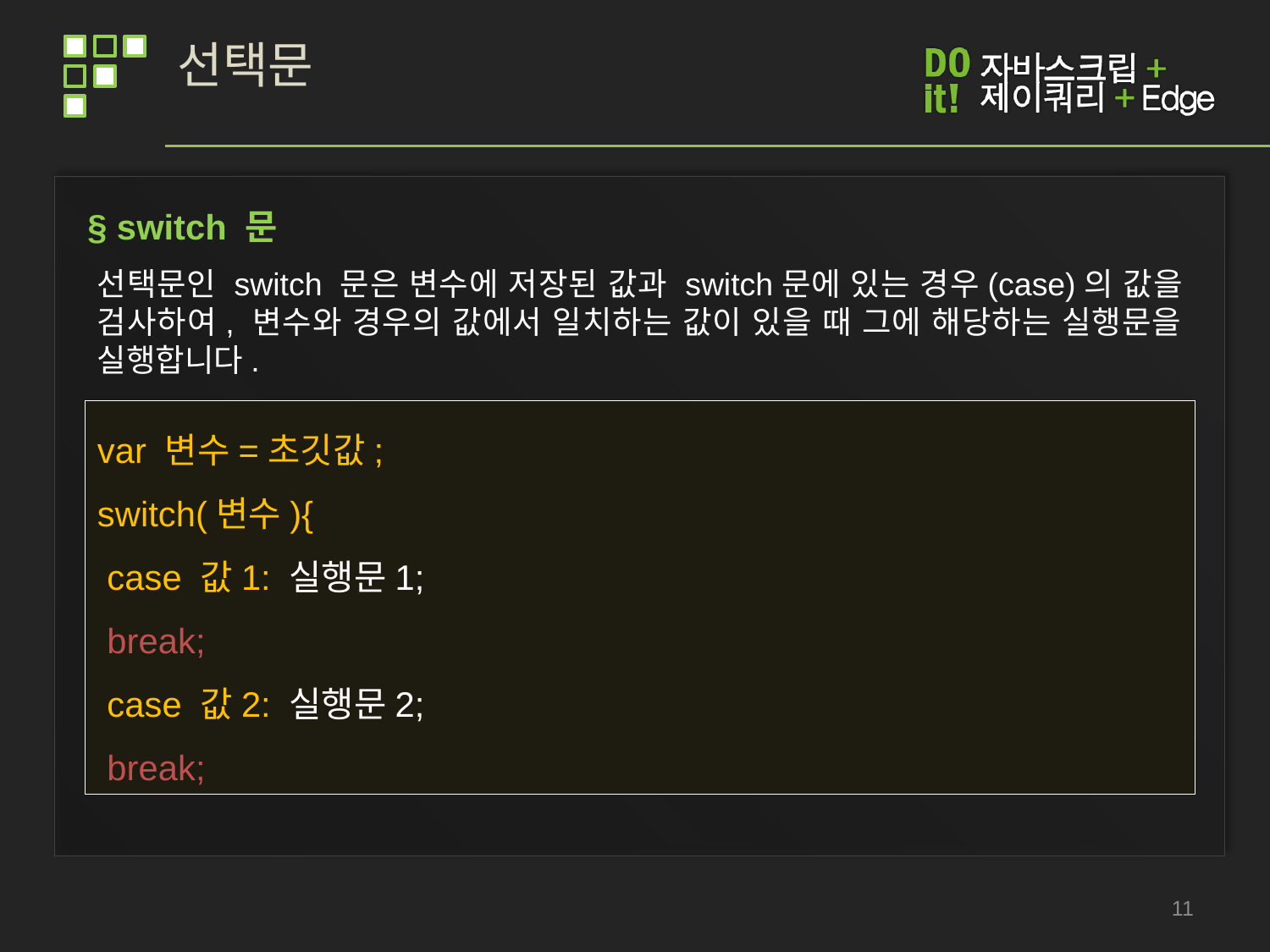

# 선택문
§ switch 문
선택문인 switch 문은 변수에 저장된 값과 switch문에 있는 경우(case)의 값을 검사하여, 변수와 경우의 값에서 일치하는 값이 있을 때 그에 해당하는 실행문을 실행합니다.
var 변수=초깃값;
switch(변수){
 case 값1: 실행문1;
 break;
 case 값2: 실행문2;
 break;
11